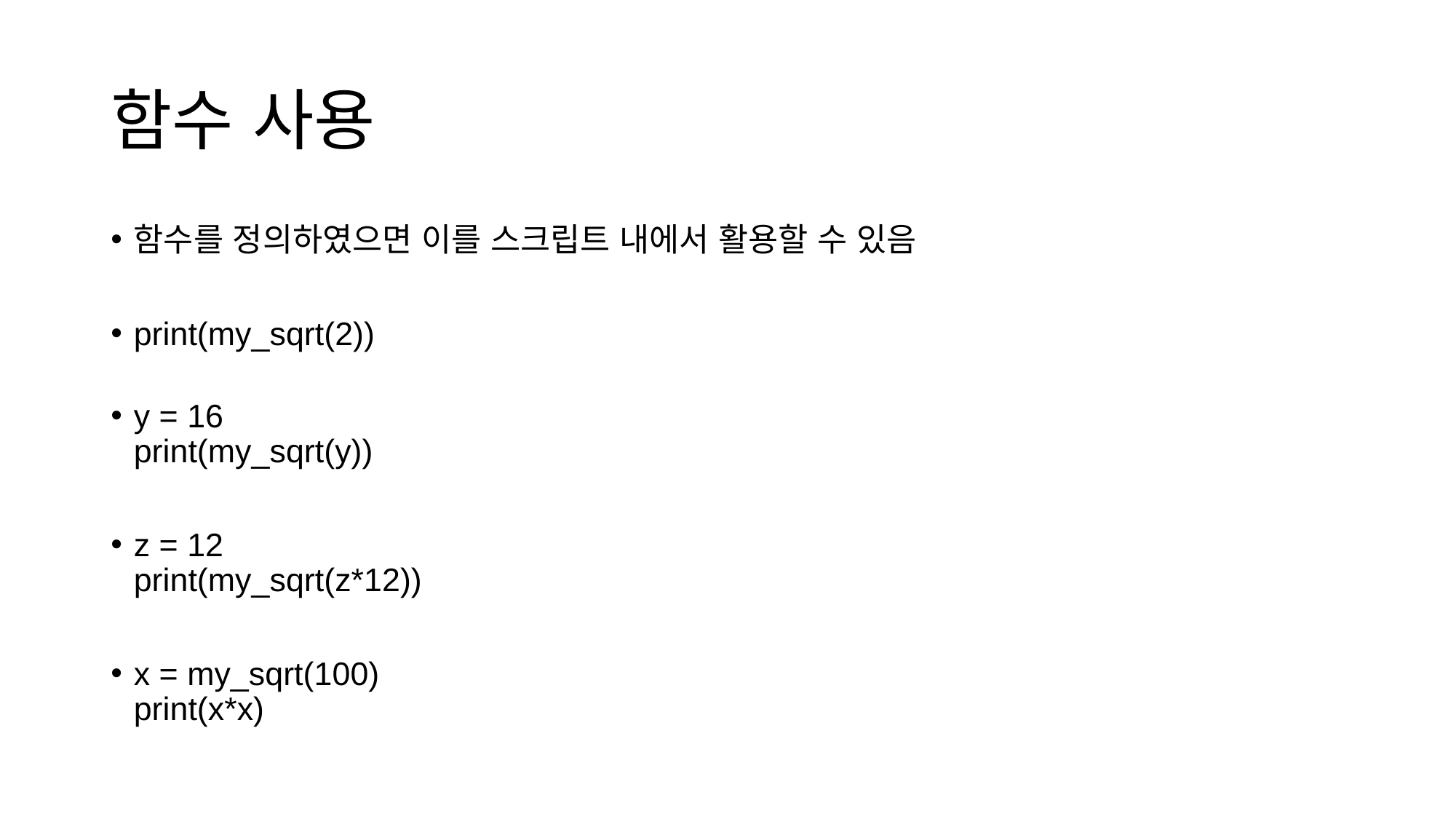

# 함수 사용
함수를 정의하였으면 이를 스크립트 내에서 활용할 수 있음

print(my_sqrt(2))
y = 16
print(my_sqrt(y))

z = 12
print(my_sqrt(z*12))

x = my_sqrt(100)
print(x*x)